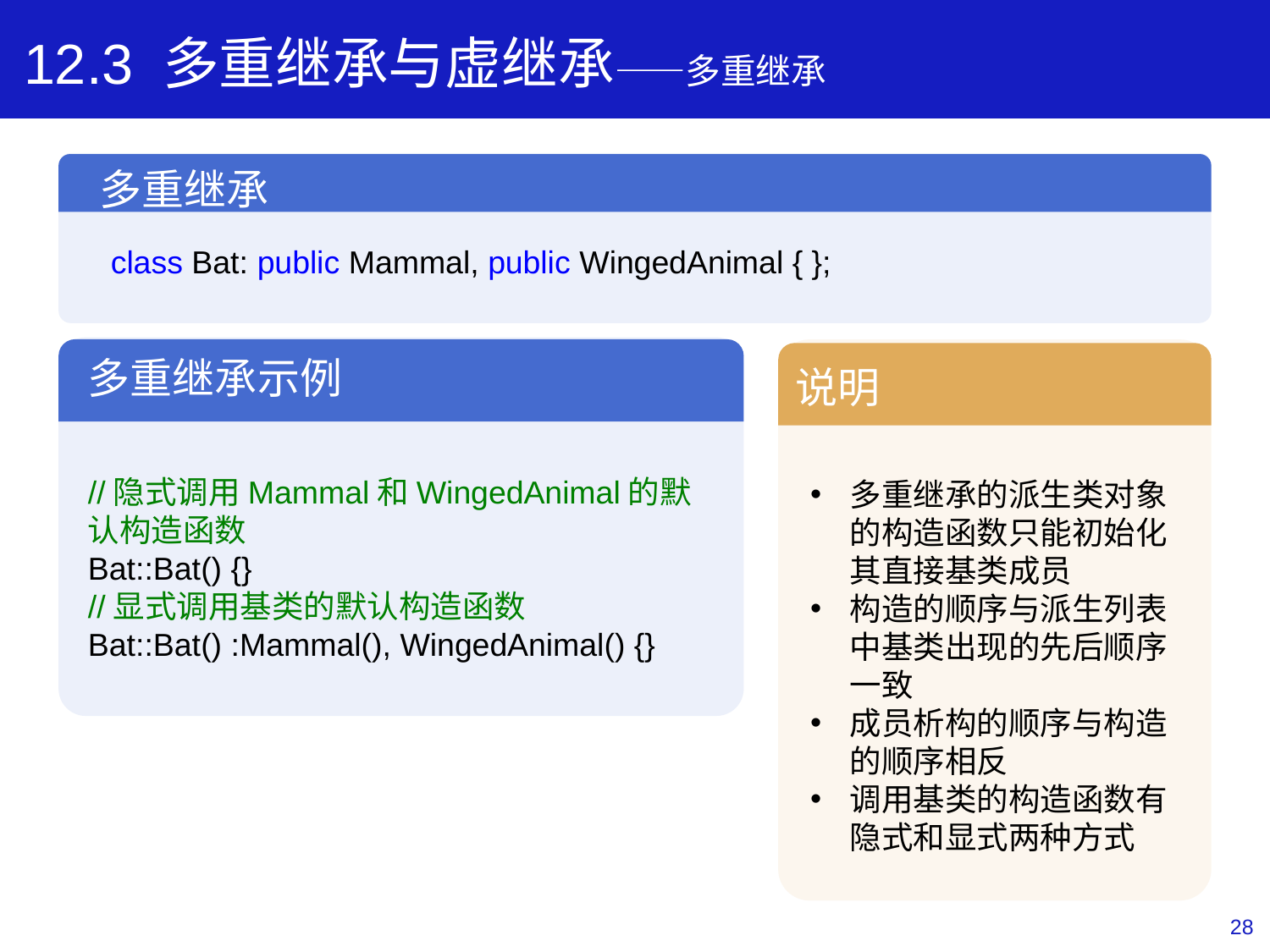

12.3 多重继承与虚继承——多重继承

多重继承
class Bat: public Mammal, public WingedAnimal { };

多重继承示例

说明
//隐式调用Mammal和WingedAnimal的默认构造函数
Bat::Bat() {}
//显式调用基类的默认构造函数
Bat::Bat() :Mammal(), WingedAnimal() {}
多重继承的派生类对象的构造函数只能初始化其直接基类成员
构造的顺序与派生列表中基类出现的先后顺序一致
成员析构的顺序与构造的顺序相反
调用基类的构造函数有隐式和显式两种方式
28